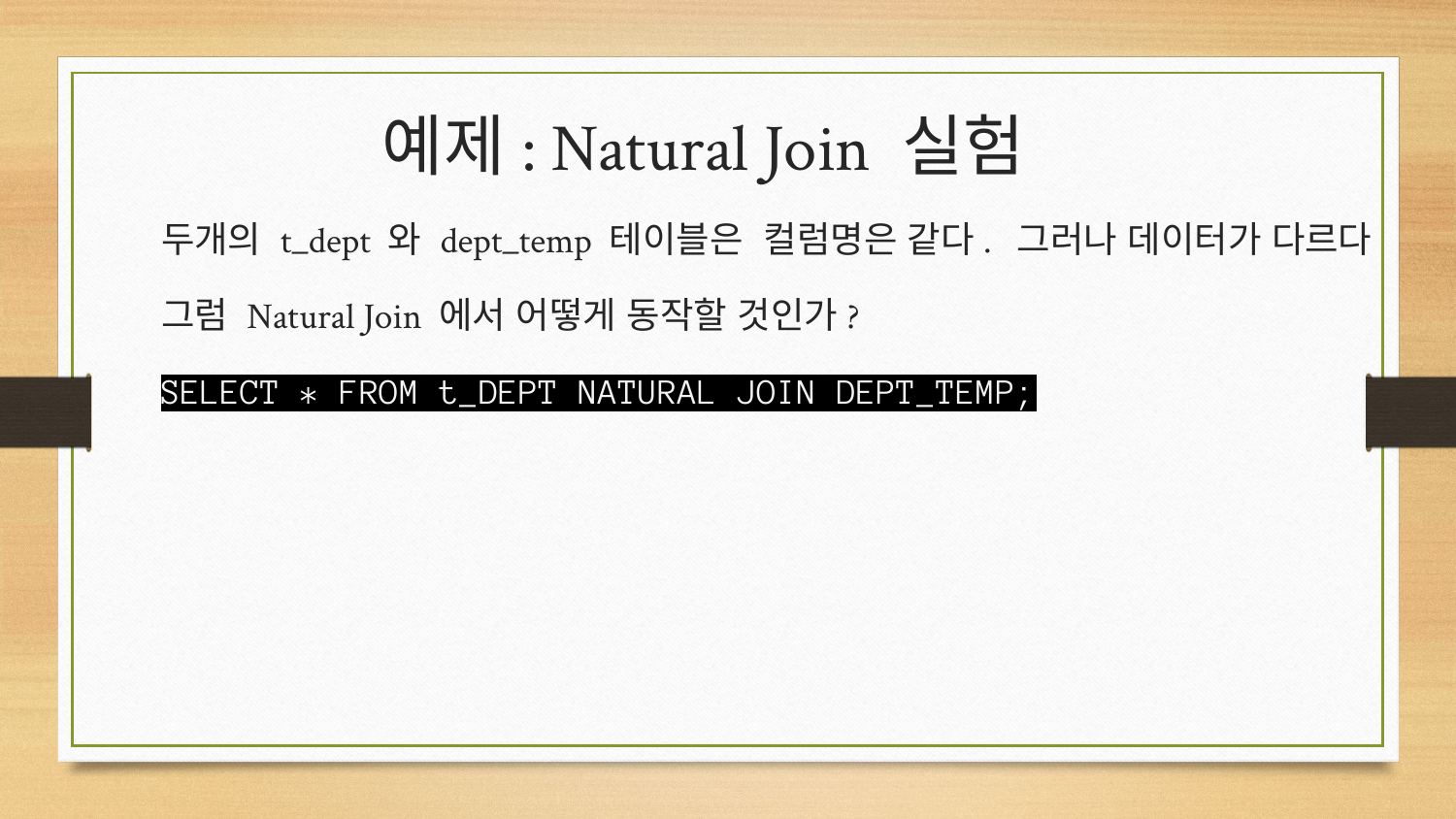

# 예제: Natural Join 실험
두개의 t_dept 와 dept_temp 테이블은  컬럼명은 같다.  그러나 데이터가 다르다
그럼 Natural Join 에서 어떻게 동작할 것인가?
SELECT * FROM t_DEPT NATURAL JOIN DEPT_TEMP;